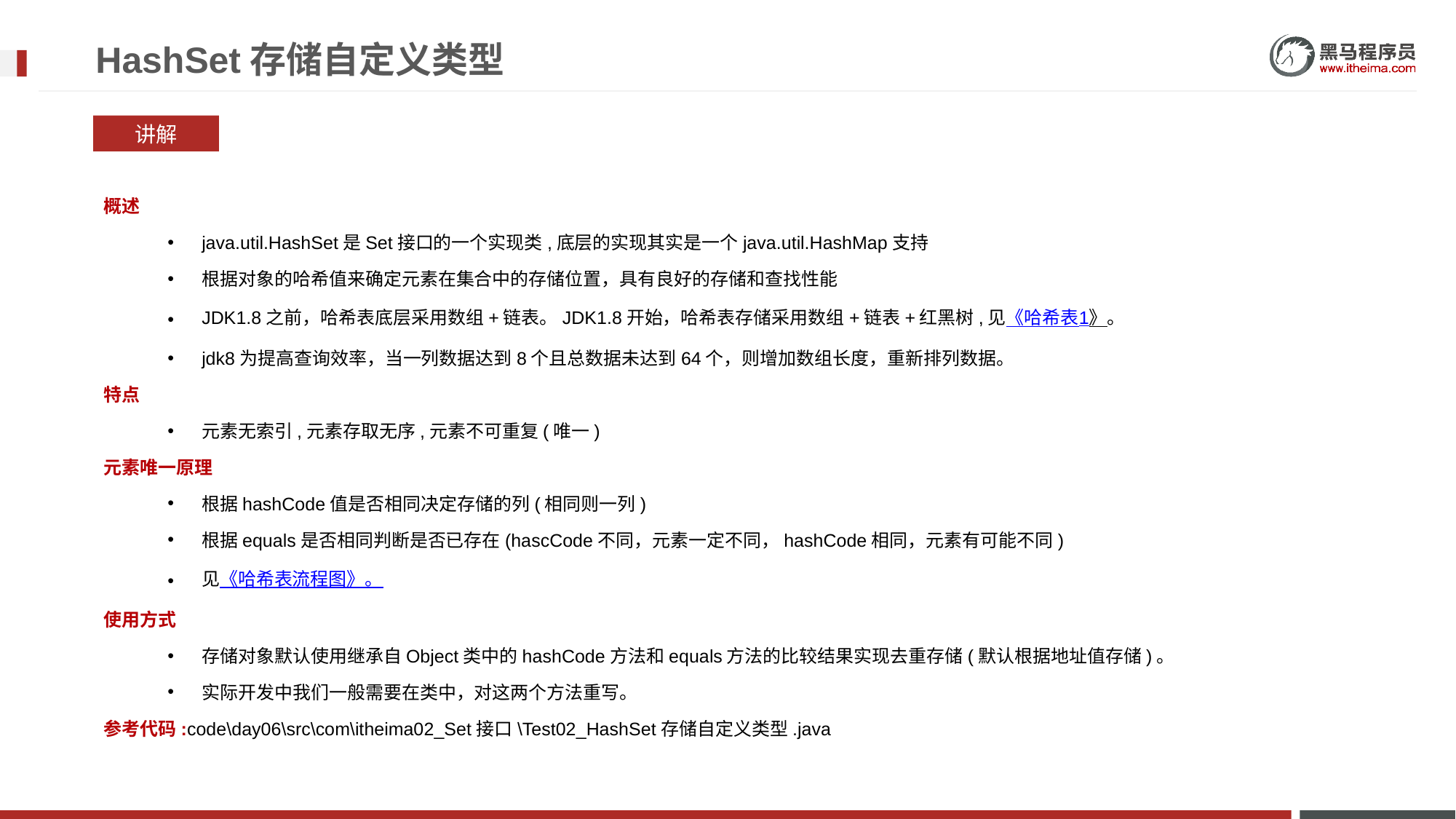

# HashSet存储自定义类型
讲解
概述
java.util.HashSet是Set接口的一个实现类,底层的实现其实是一个java.util.HashMap支持
根据对象的哈希值来确定元素在集合中的存储位置，具有良好的存储和查找性能
JDK1.8之前，哈希表底层采用数组+链表。JDK1.8开始，哈希表存储采用数组+链表+红黑树,见《哈希表1》。
jdk8为提高查询效率，当一列数据达到8个且总数据未达到64个，则增加数组长度，重新排列数据。
特点
元素无索引,元素存取无序,元素不可重复(唯一)
元素唯一原理
根据hashCode值是否相同决定存储的列(相同则一列)
根据equals是否相同判断是否已存在(hascCode不同，元素一定不同，hashCode相同，元素有可能不同)
见《哈希表流程图》。
使用方式
存储对象默认使用继承自Object类中的hashCode方法和equals方法的比较结果实现去重存储(默认根据地址值存储)。
实际开发中我们一般需要在类中，对这两个方法重写。
参考代码:code\day06\src\com\itheima02_Set接口\Test02_HashSet存储自定义类型.java